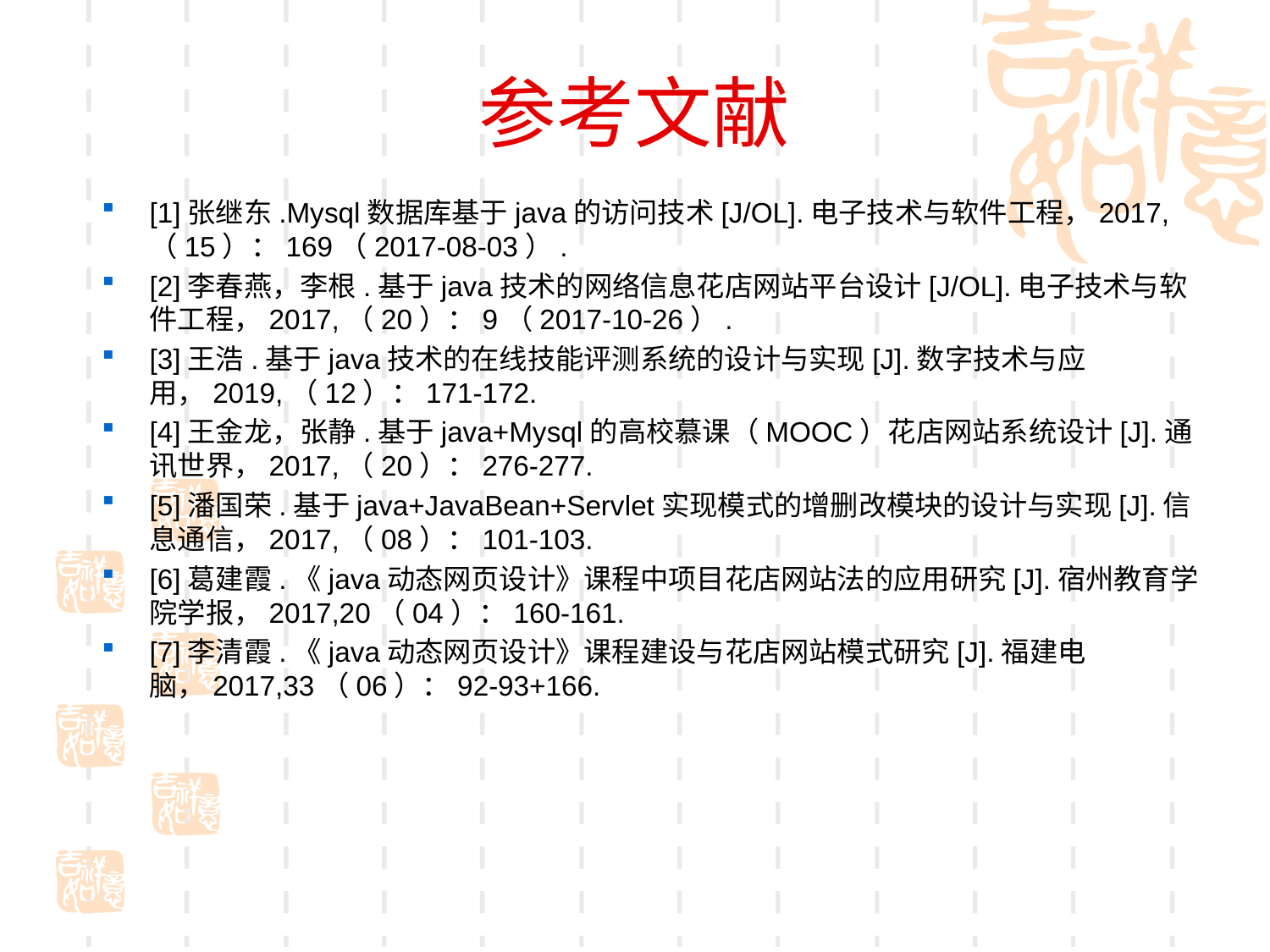

# 参考文献
[1]张继东.Mysql数据库基于java的访问技术[J/OL].电子技术与软件工程，2017,（15）：169（2017-08-03）.
[2]李春燕，李根.基于java技术的网络信息花店网站平台设计[J/OL].电子技术与软件工程，2017,（20）：9（2017-10-26）.
[3]王浩.基于java技术的在线技能评测系统的设计与实现[J].数字技术与应用，2019,（12）：171-172.
[4]王金龙，张静.基于java+Mysql的高校慕课（MOOC）花店网站系统设计[J].通讯世界，2017,（20）：276-277.
[5]潘国荣.基于java+JavaBean+Servlet实现模式的增删改模块的设计与实现[J].信息通信，2017,（08）：101-103.
[6]葛建霞.《java动态网页设计》课程中项目花店网站法的应用研究[J].宿州教育学院学报，2017,20（04）：160-161.
[7]李清霞.《java动态网页设计》课程建设与花店网站模式研究[J].福建电脑，2017,33（06）：92-93+166.